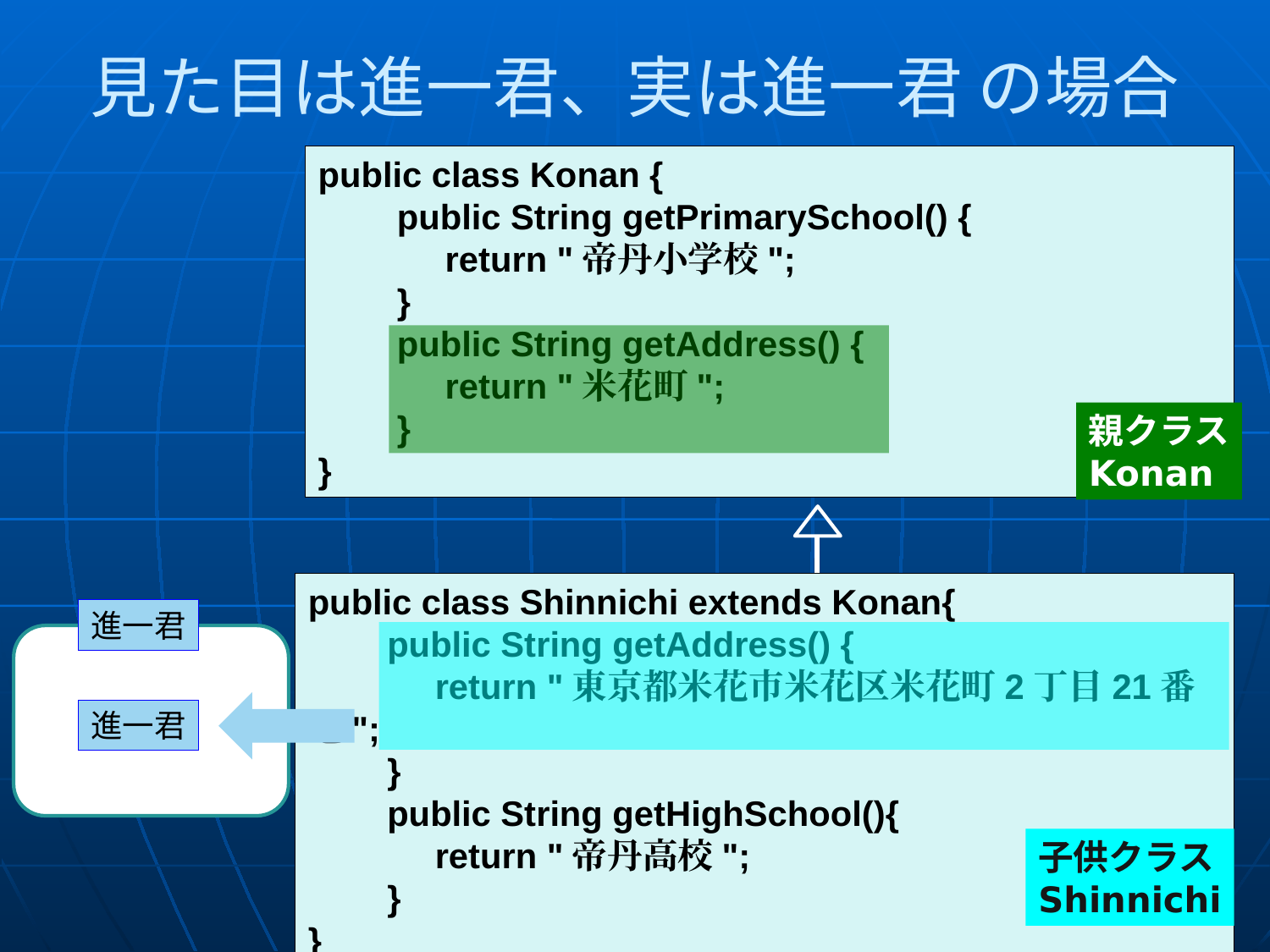

見た目は進一君、実は進一君 の場合
public class Konan {
　　public String getPrimarySchool() {
	return "帝丹小学校";
　　}
　　public String getAddress() {
	return "米花町";
　　}
}

親クラス
Konan

public class Shinnichi extends Konan{
　　public String getAddress() {
	return "東京都米花市米花区米花町2丁目21番地";
　　}
　　public String getHighSchool(){
	return "帝丹高校";
　　}
}
進一君

進一君
子供クラス
Shinnichi